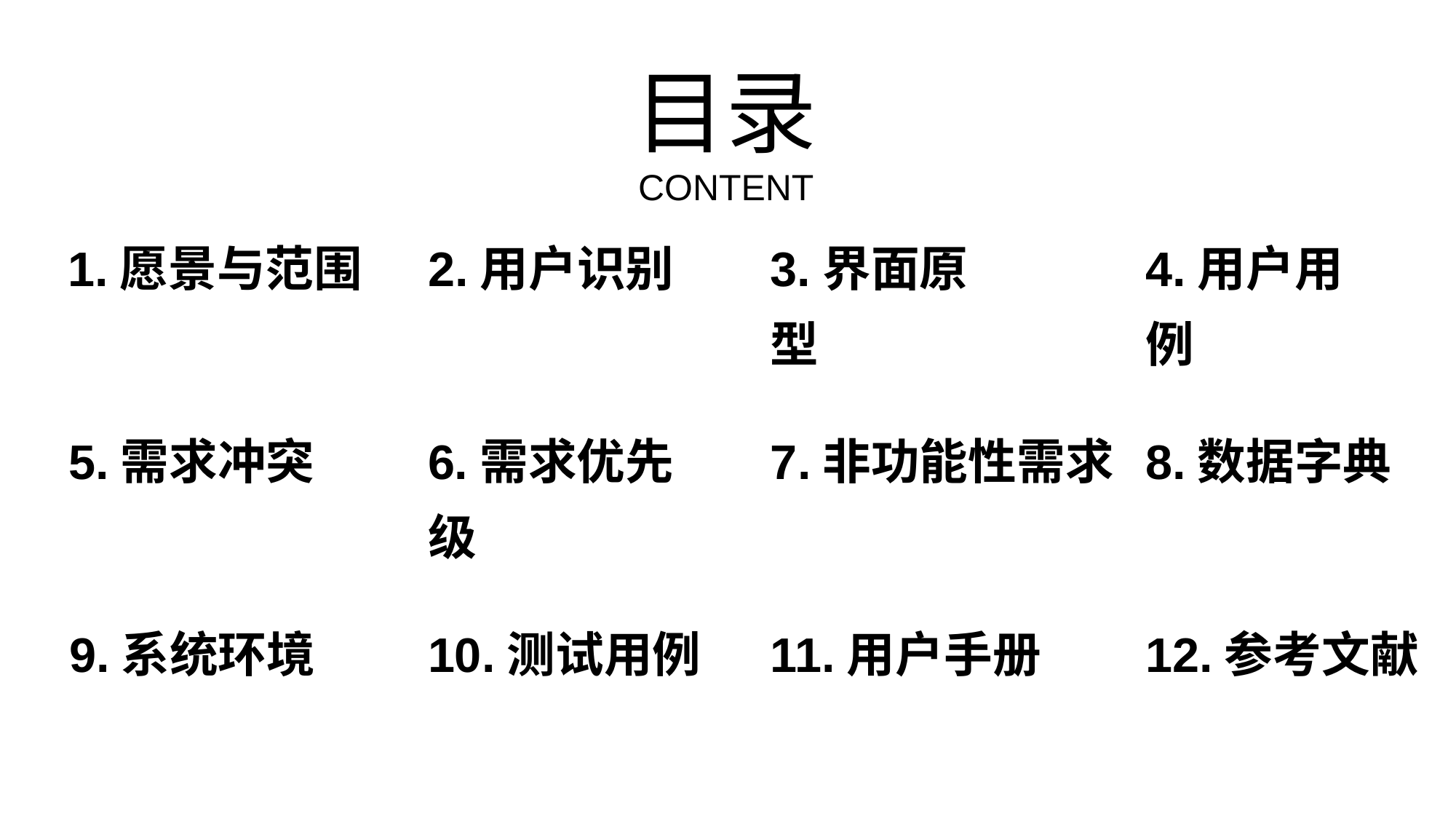

目录
CONTENT
1.愿景与范围
2.用户识别
3.界面原型
4.用户用例
5.需求冲突
6.需求优先级
7.非功能性需求
8.数据字典
9.系统环境
10.测试用例
11.用户手册
12.参考文献